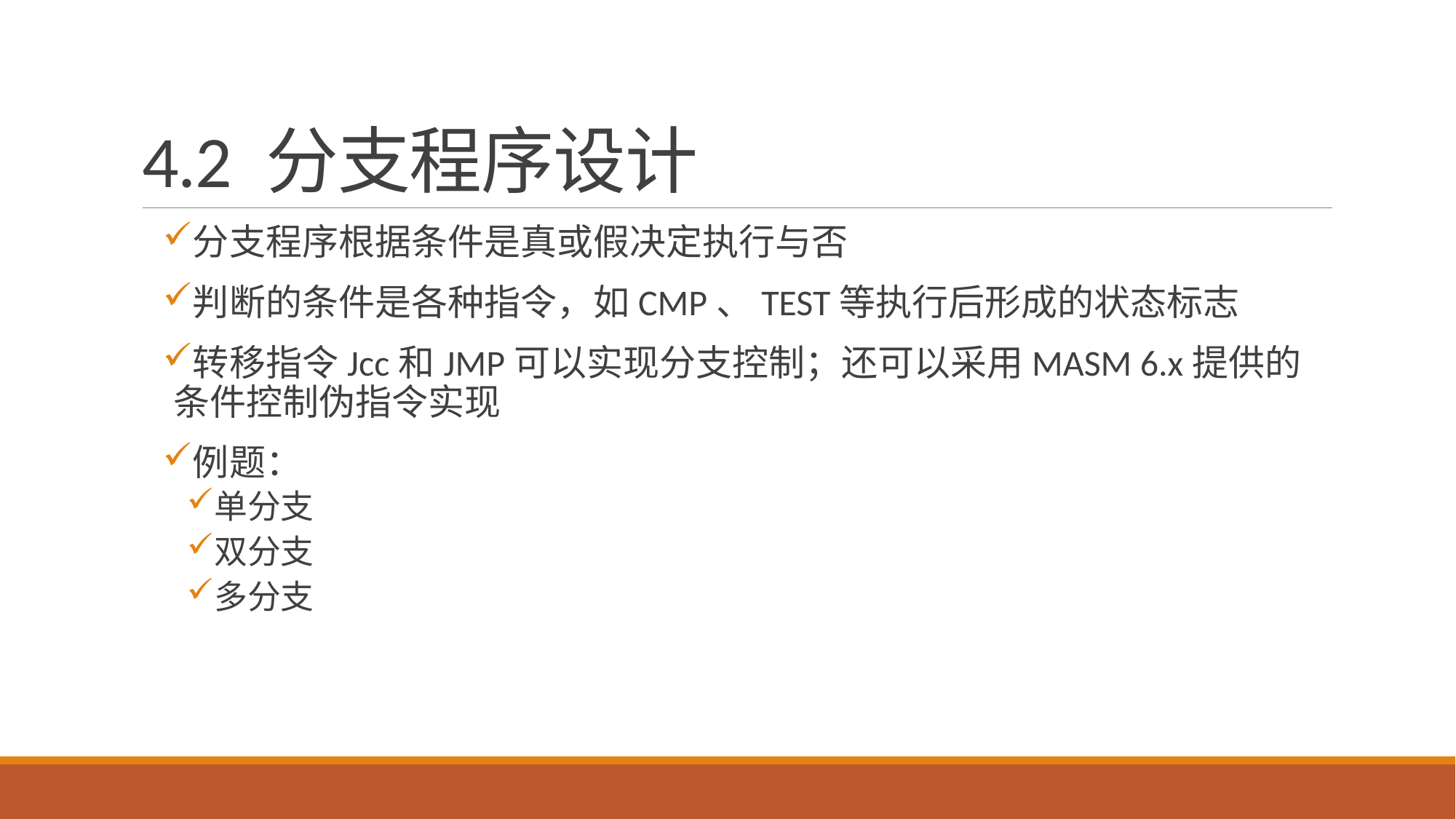

# 4.2 分支程序设计
分支程序根据条件是真或假决定执行与否
判断的条件是各种指令，如CMP、TEST等执行后形成的状态标志
转移指令Jcc和JMP可以实现分支控制；还可以采用MASM 6.x提供的条件控制伪指令实现
例题：
单分支
双分支
多分支